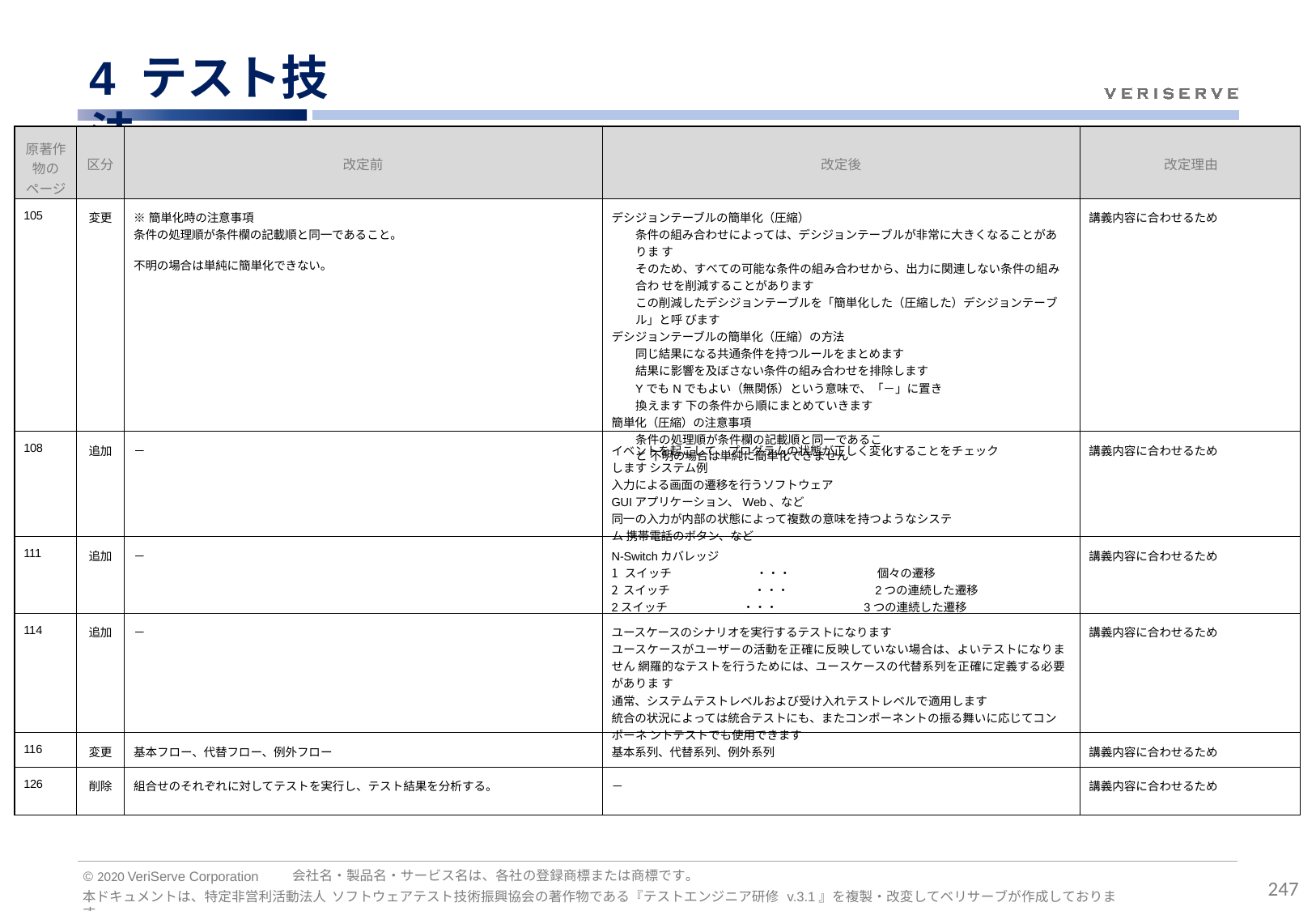

# 4 テスト技法

| 原著作 物の ページ | 区分 | 改定前 | 改定後 | 改定理由 |
| --- | --- | --- | --- | --- |
| 105 | 変更 | ※簡単化時の注意事項 条件の処理順が条件欄の記載順と同一であること。 不明の場合は単純に簡単化できない。 | デシジョンテーブルの簡単化（圧縮） 条件の組み合わせによっては、デシジョンテーブルが非常に大きくなることがありま す そのため、すべての可能な条件の組み合わせから、出力に関連しない条件の組み合わ せを削減することがあります この削減したデシジョンテーブルを「簡単化した（圧縮した）デシジョンテーブル」と呼 びます デシジョンテーブルの簡単化（圧縮）の方法 同じ結果になる共通条件を持つルールをまとめます 結果に影響を及ぼさない条件の組み合わせを排除します YでもNでもよい（無関係）という意味で、「－」に置き換えます 下の条件から順にまとめていきます 簡単化（圧縮）の注意事項 条件の処理順が条件欄の記載順と同一であること 不明の場合は単純に簡単化できません | 講義内容に合わせるため |
| 108 | 追加 | － | イベントを起こして、プログラムの状態が正しく変化することをチェックします システム例 入力による画面の遷移を行うソフトウェア GUIアプリケーション、Web、など 同一の入力が内部の状態によって複数の意味を持つようなシステム 携帯電話のボタン、など | 講義内容に合わせるため |
| 111 | 追加 | － | N-Switchカバレッジ スイッチ ・・・ 個々の遷移 スイッチ ・・・ 2つの連続した遷移 2スイッチ ・・・ 3つの連続した遷移 | 講義内容に合わせるため |
| 114 | 追加 | － | ユースケースのシナリオを実行するテストになります ユースケースがユーザーの活動を正確に反映していない場合は、よいテストになりません 網羅的なテストを行うためには、ユースケースの代替系列を正確に定義する必要がありま す 通常、システムテストレベルおよび受け入れテストレベルで適用します 統合の状況によっては統合テストにも、またコンポーネントの振る舞いに応じてコンポーネ ントテストでも使用できます | 講義内容に合わせるため |
| 116 | 変更 | 基本フロー、代替フロー、例外フロー | 基本系列、代替系列、例外系列 | 講義内容に合わせるため |
| 126 | 削除 | 組合せのそれぞれに対してテストを実行し、テスト結果を分析する。 | － | 講義内容に合わせるため |
会社名・製品名・サービス名は、各社の登録商標または商標です。
© 2020 VeriServe Corporation
247
本ドキュメントは、特定非営利活動法人 ソフトウェアテスト技術振興協会の著作物である『テストエンジニア研修 v.3.1』を複製・改変してベリサーブが作成しております。